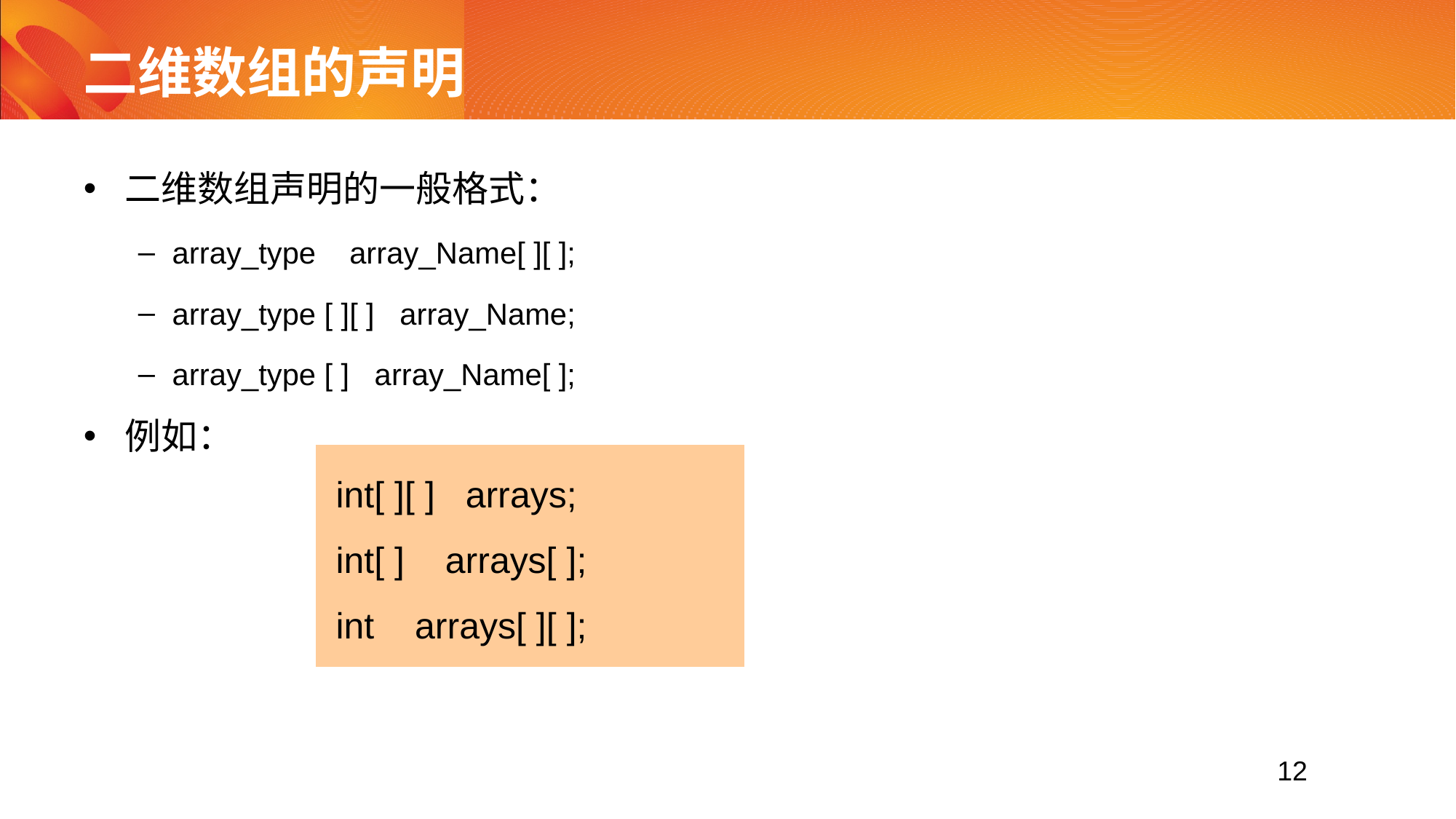

# 二维数组的声明
二维数组声明的一般格式：
array_type    array_Name[ ][ ];
array_type [ ][ ]   array_Name;
array_type [ ]   array_Name[ ];
例如：
 int[ ][ ]   arrays;
 int[ ]    arrays[ ];
 int    arrays[ ][ ];